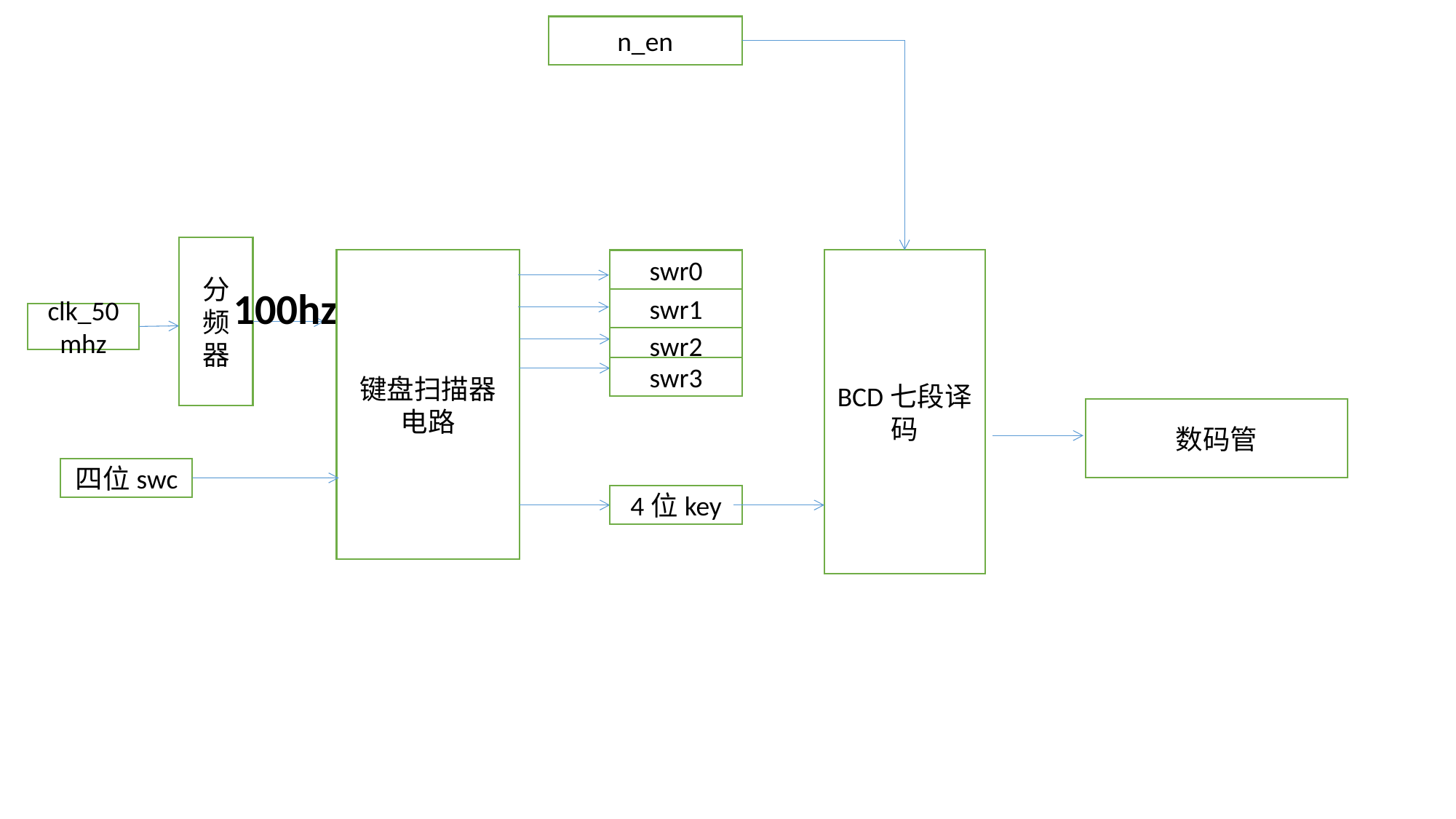

n_en
分频器
键盘扫描器电路
swr0
BCD七段译码
100hz
swr1
clk_50mhz
swr2
swr3
数码管
四位swc
4位key